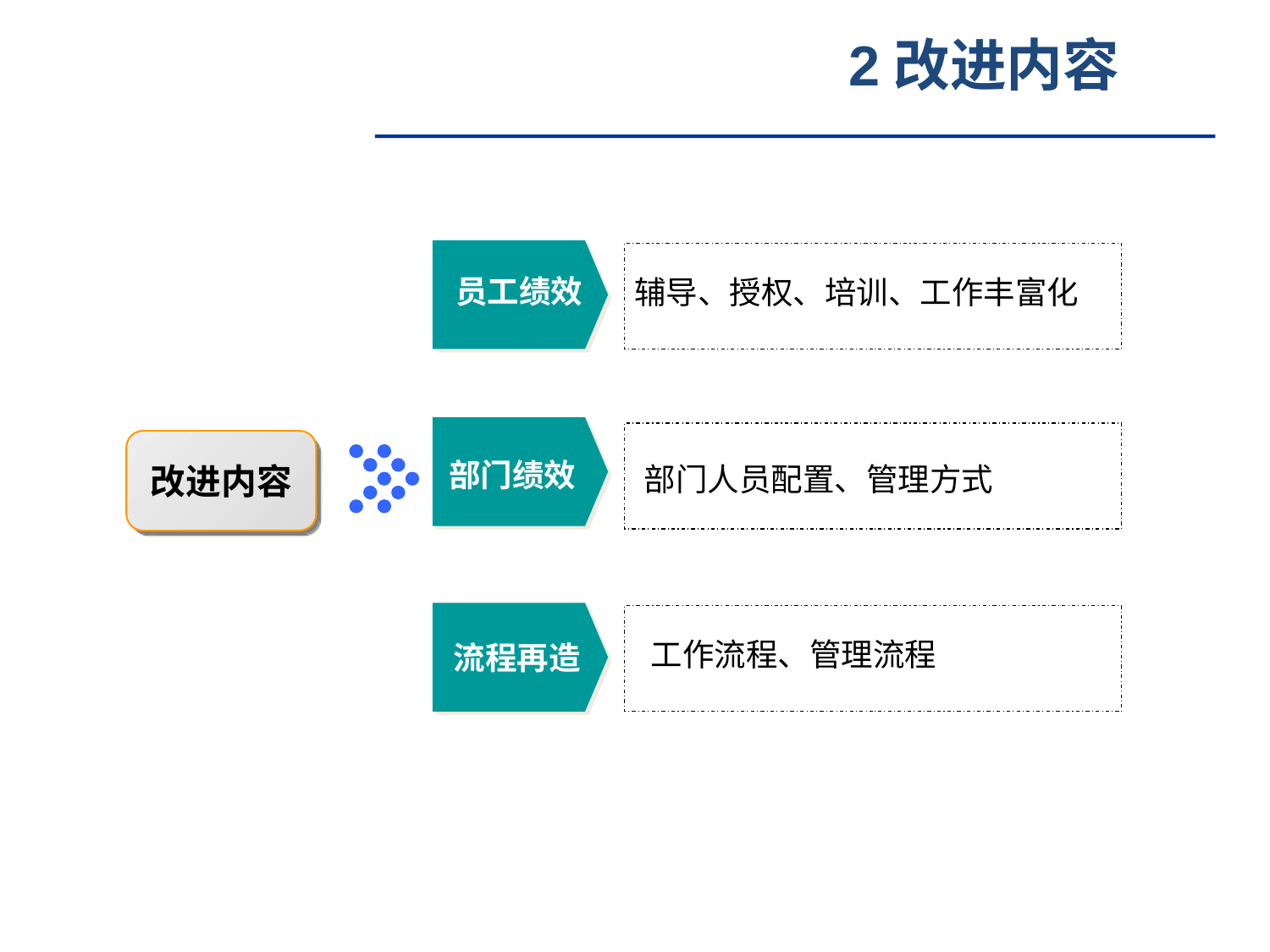

2改进内容

员工绩效
辅导、授权、培训、工作丰富化

改进内容

部门绩效
部门人员配置、管理方式

流程再造
工作流程、管理流程